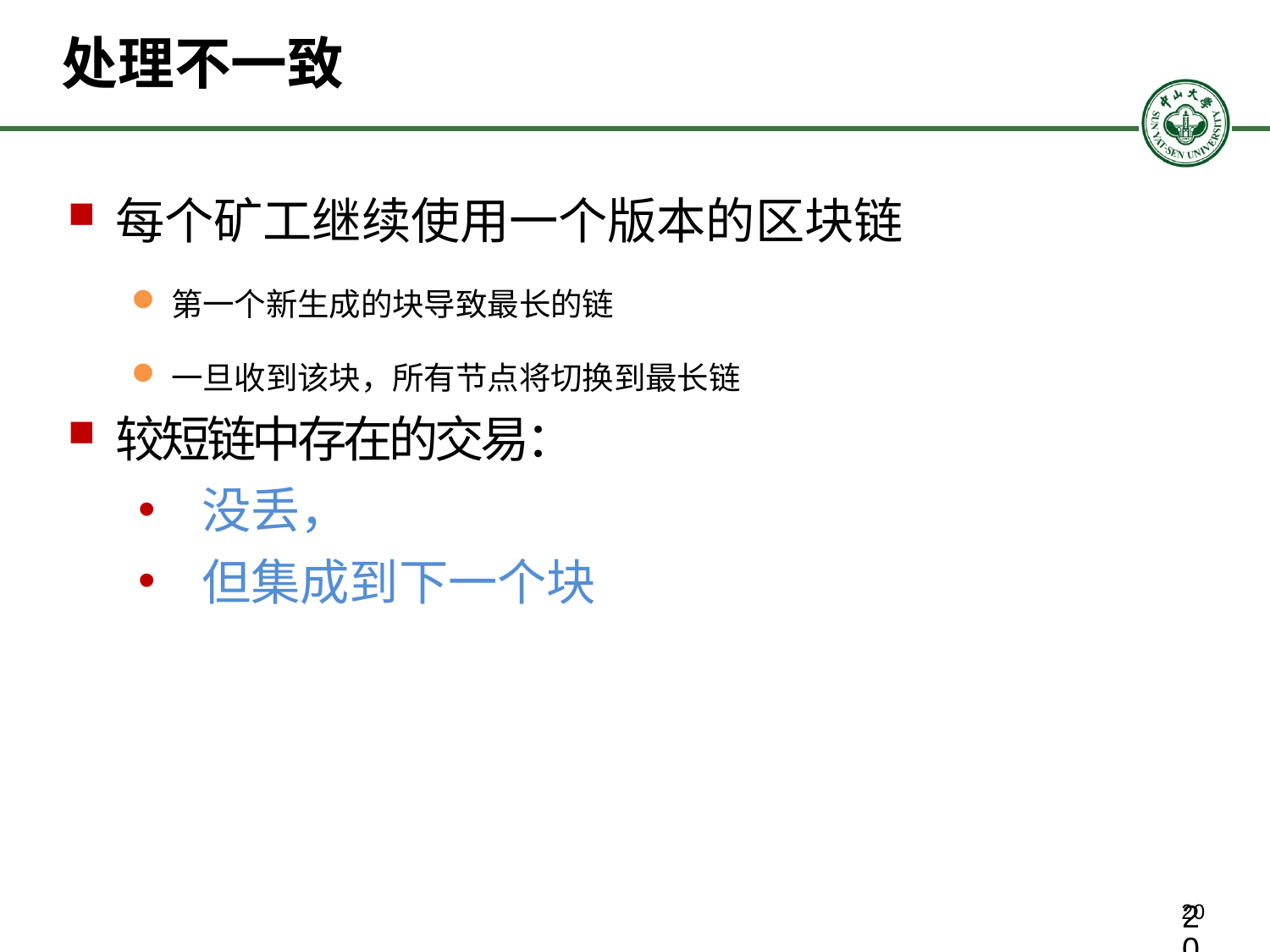

# 处理不一致
每个矿工继续使用一个版本的区块链
第一个新生成的块导致最长的链
一旦收到该块，所有节点将切换到最长链
较短链中存在的交易：
没丢，
但集成到下一个块
20